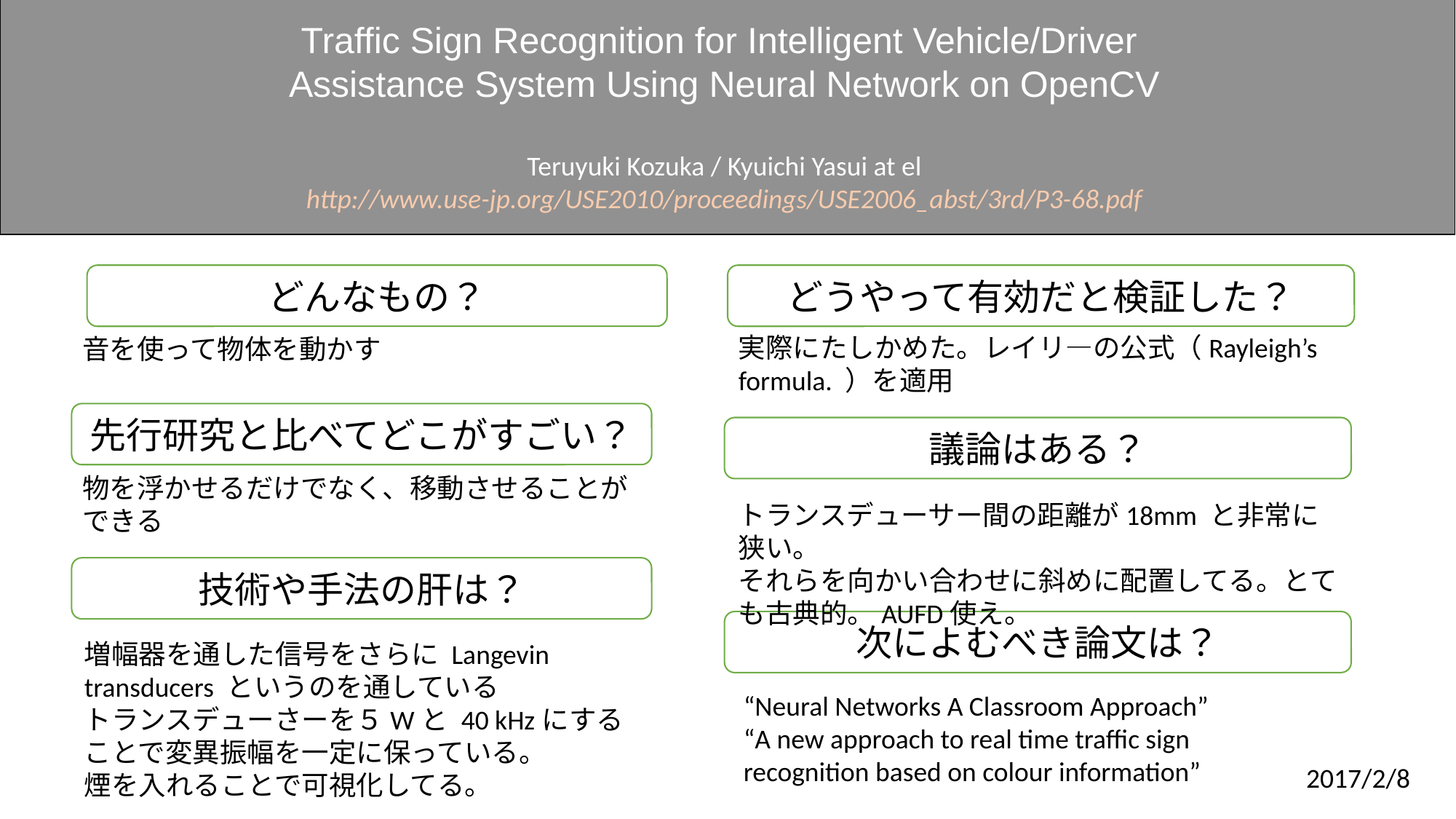

Traffic Sign Recognition for Intelligent Vehicle/Driver
Assistance System Using Neural Network on OpenCV

Teruyuki Kozuka / Kyuichi Yasui at el
http://www.use-jp.org/USE2010/proceedings/USE2006_abst/3rd/P3-68.pdf

どんなもの？
どうやって有効だと検証した？
実際にたしかめた。レイリ―の公式（Rayleigh’s formula. ）を適用
音を使って物体を動かす
先行研究と比べてどこがすごい？
議論はある？
物を浮かせるだけでなく、移動させることができる
トランスデューサー間の距離が18mm と非常に狭い。
それらを向かい合わせに斜めに配置してる。とても古典的。AUFD使え。
技術や手法の肝は？
次によむべき論文は？
増幅器を通した信号をさらに Langevin transducers というのを通している
トランスデューさーを５Wと 40 kHzにすることで変異振幅を一定に保っている。
煙を入れることで可視化してる。
“Neural Networks A Classroom Approach”
“A new approach to real time traffic sign
recognition based on colour information”
2017/2/8